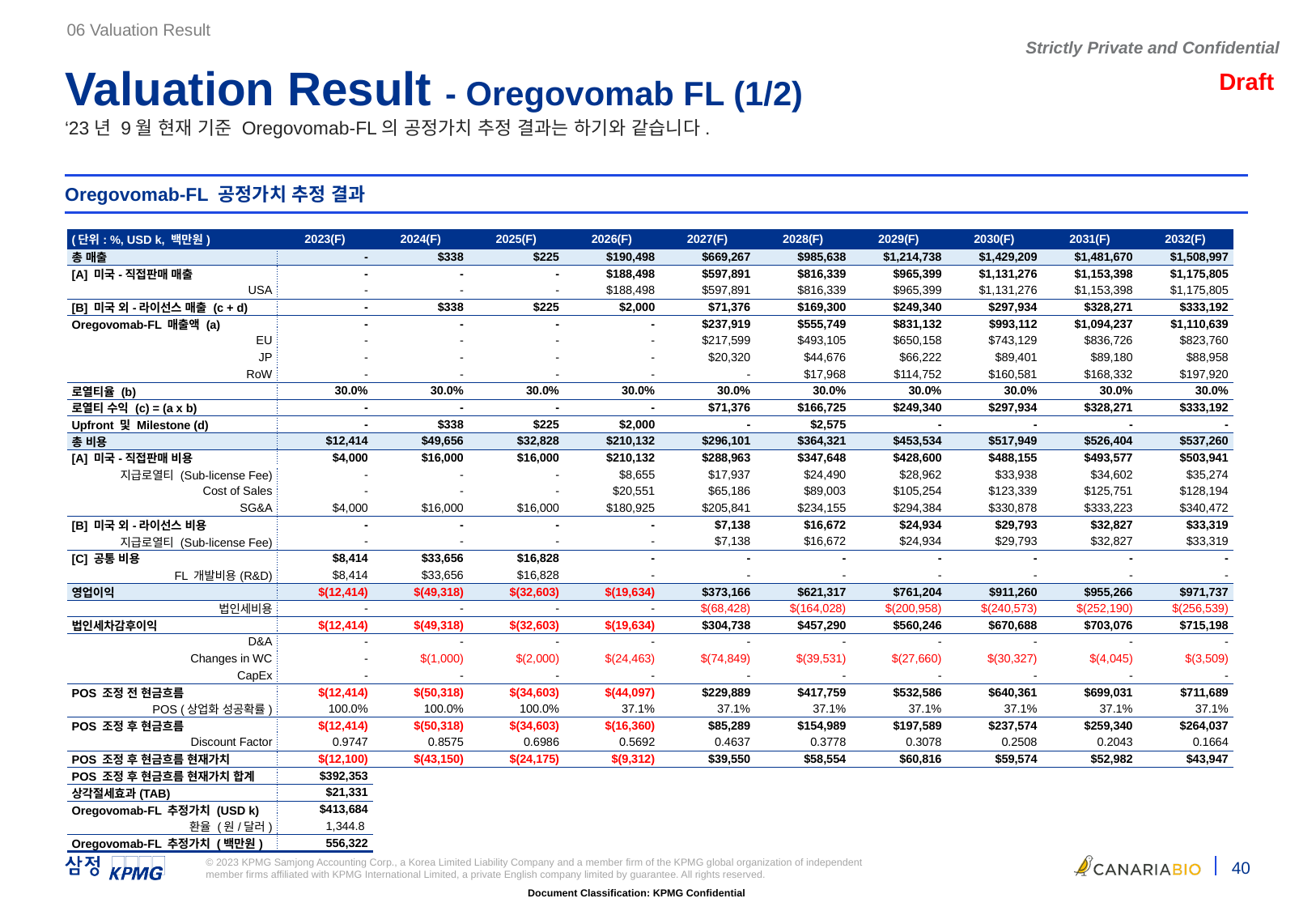

06 Valuation Result

Valuation Result - Oregovomab FL (1/2)
‘23년 9월 현재 기준 Oregovomab-FL의 공정가치 추정 결과는 하기와 같습니다.
Oregovomab-FL 공정가치 추정 결과
| (단위: %, USD k, 백만원) | 2023(F) | 2024(F) | 2025(F) | 2026(F) | 2027(F) | 2028(F) | 2029(F) | 2030(F) | 2031(F) | 2032(F) |
| --- | --- | --- | --- | --- | --- | --- | --- | --- | --- | --- |
| 총 매출 | - | $338 | $225 | $190,498 | $669,267 | $985,638 | $1,214,738 | $1,429,209 | $1,481,670 | $1,508,997 |
| [A] 미국-직접판매 매출 | - | - | - | $188,498 | $597,891 | $816,339 | $965,399 | $1,131,276 | $1,153,398 | $1,175,805 |
| USA | - | - | - | $188,498 | $597,891 | $816,339 | $965,399 | $1,131,276 | $1,153,398 | $1,175,805 |
| [B] 미국 외-라이선스 매출 (c + d) | - | $338 | $225 | $2,000 | $71,376 | $169,300 | $249,340 | $297,934 | $328,271 | $333,192 |
| Oregovomab-FL 매출액 (a) | - | - | - | - | $237,919 | $555,749 | $831,132 | $993,112 | $1,094,237 | $1,110,639 |
| EU | - | - | - | - | $217,599 | $493,105 | $650,158 | $743,129 | $836,726 | $823,760 |
| JP | - | - | - | - | $20,320 | $44,676 | $66,222 | $89,401 | $89,180 | $88,958 |
| RoW | - | - | - | - | - | $17,968 | $114,752 | $160,581 | $168,332 | $197,920 |
| 로열티율 (b) | 30.0% | 30.0% | 30.0% | 30.0% | 30.0% | 30.0% | 30.0% | 30.0% | 30.0% | 30.0% |
| 로열티 수익 (c) = (a x b) | - | - | - | - | $71,376 | $166,725 | $249,340 | $297,934 | $328,271 | $333,192 |
| Upfront 및 Milestone (d) | - | $338 | $225 | $2,000 | - | $2,575 | - | - | - | - |
| 총 비용 | $12,414 | $49,656 | $32,828 | $210,132 | $296,101 | $364,321 | $453,534 | $517,949 | $526,404 | $537,260 |
| [A] 미국-직접판매 비용 | $4,000 | $16,000 | $16,000 | $210,132 | $288,963 | $347,648 | $428,600 | $488,155 | $493,577 | $503,941 |
| 지급로열티 (Sub-license Fee) | - | - | - | $8,655 | $17,937 | $24,490 | $28,962 | $33,938 | $34,602 | $35,274 |
| Cost of Sales | - | - | - | $20,551 | $65,186 | $89,003 | $105,254 | $123,339 | $125,751 | $128,194 |
| SG&A | $4,000 | $16,000 | $16,000 | $180,925 | $205,841 | $234,155 | $294,384 | $330,878 | $333,223 | $340,472 |
| [B] 미국 외-라이선스 비용 | - | - | - | - | $7,138 | $16,672 | $24,934 | $29,793 | $32,827 | $33,319 |
| 지급로열티 (Sub-license Fee) | - | - | - | - | $7,138 | $16,672 | $24,934 | $29,793 | $32,827 | $33,319 |
| [C] 공통 비용 | $8,414 | $33,656 | $16,828 | - | - | - | - | - | - | - |
| FL 개발비용(R&D) | $8,414 | $33,656 | $16,828 | - | - | - | - | - | - | - |
| 영업이익 | $(12,414) | $(49,318) | $(32,603) | $(19,634) | $373,166 | $621,317 | $761,204 | $911,260 | $955,266 | $971,737 |
| 법인세비용 | - | - | - | - | $(68,428) | $(164,028) | $(200,958) | $(240,573) | $(252,190) | $(256,539) |
| 법인세차감후이익 | $(12,414) | $(49,318) | $(32,603) | $(19,634) | $304,738 | $457,290 | $560,246 | $670,688 | $703,076 | $715,198 |
| D&A | - | - | - | - | - | - | - | - | - | - |
| Changes in WC | - | $(1,000) | $(2,000) | $(24,463) | $(74,849) | $(39,531) | $(27,660) | $(30,327) | $(4,045) | $(3,509) |
| CapEx | - | - | - | - | - | - | - | - | - | - |
| POS 조정 전 현금흐름 | $(12,414) | $(50,318) | $(34,603) | $(44,097) | $229,889 | $417,759 | $532,586 | $640,361 | $699,031 | $711,689 |
| POS (상업화 성공확률) | 100.0% | 100.0% | 100.0% | 37.1% | 37.1% | 37.1% | 37.1% | 37.1% | 37.1% | 37.1% |
| POS 조정 후 현금흐름 | $(12,414) | $(50,318) | $(34,603) | $(16,360) | $85,289 | $154,989 | $197,589 | $237,574 | $259,340 | $264,037 |
| Discount Factor | 0.9747 | 0.8575 | 0.6986 | 0.5692 | 0.4637 | 0.3778 | 0.3078 | 0.2508 | 0.2043 | 0.1664 |
| POS 조정 후 현금흐름 현재가치 | $(12,100) | $(43,150) | $(24,175) | $(9,312) | $39,550 | $58,554 | $60,816 | $59,574 | $52,982 | $43,947 |
| POS 조정 후 현금흐름 현재가치 합계 | $392,353 |  |  |  |  |  |  |  |  |  |
| 상각절세효과(TAB) | $21,331 |  |  |  |  |  |  |  |  |  |
| Oregovomab-FL 추정가치 (USD k) | $413,684 |  |  |  |  |  |  |  |  |  |
| 환율 (원/달러) | 1,344.8 |  |  |  |  |  |  |  |  |  |
| Oregovomab-FL 추정가치 (백만원) | 556,322 |  |  |  |  |  |  |  |  |  |